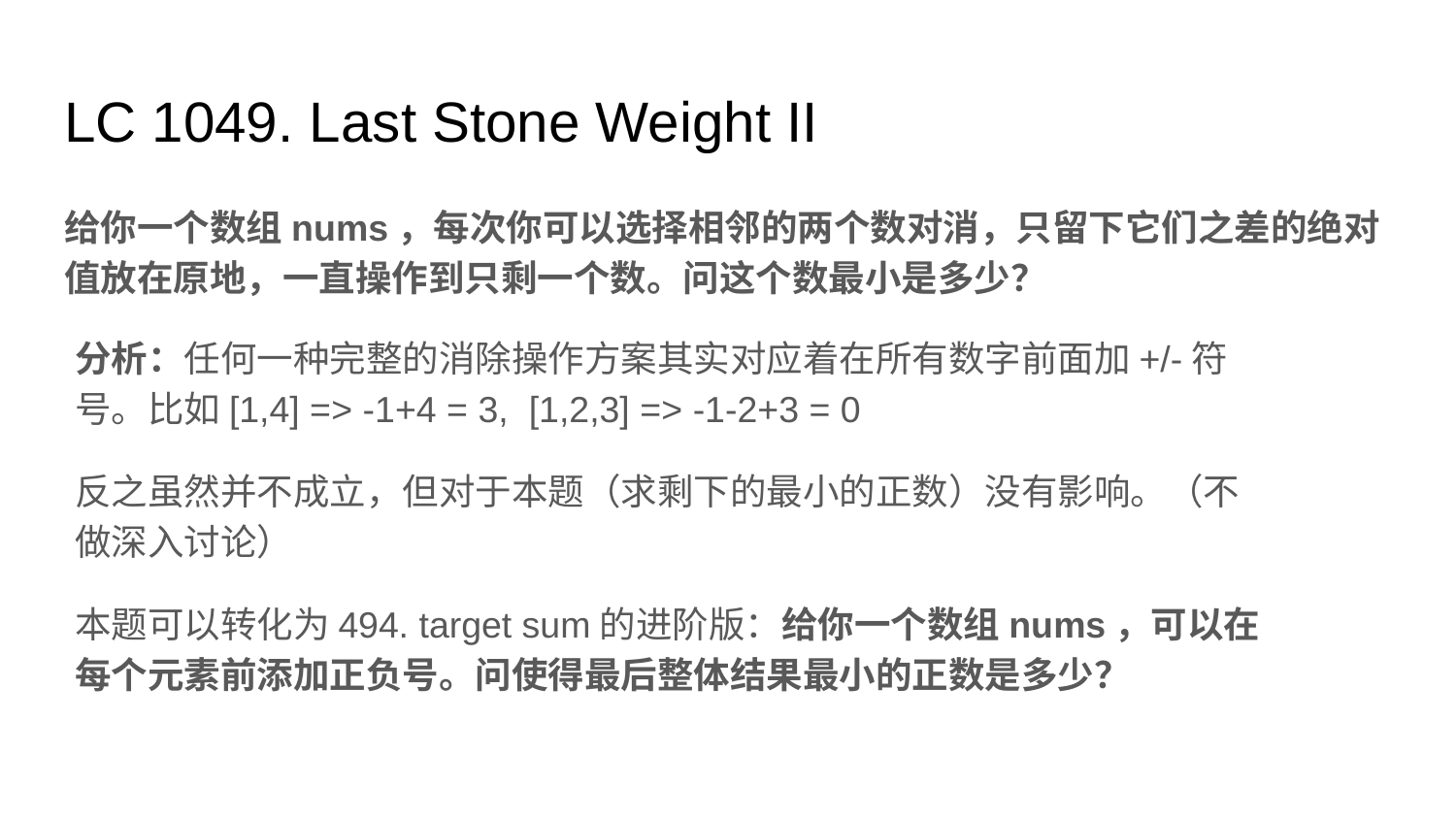

# LC 1049. Last Stone Weight II

给你一个数组nums，每次你可以选择相邻的两个数对消，只留下它们之差的绝对值放在原地，一直操作到只剩一个数。问这个数最小是多少？

分析：任何一种完整的消除操作方案其实对应着在所有数字前面加+/-符号。比如[1,4] => -1+4 = 3,  [1,2,3] => -1-2+3 = 0
反之虽然并不成立，但对于本题（求剩下的最小的正数）没有影响。（不做深入讨论）
本题可以转化为494. target sum的进阶版：给你一个数组nums，可以在每个元素前添加正负号。问使得最后整体结果最小的正数是多少？